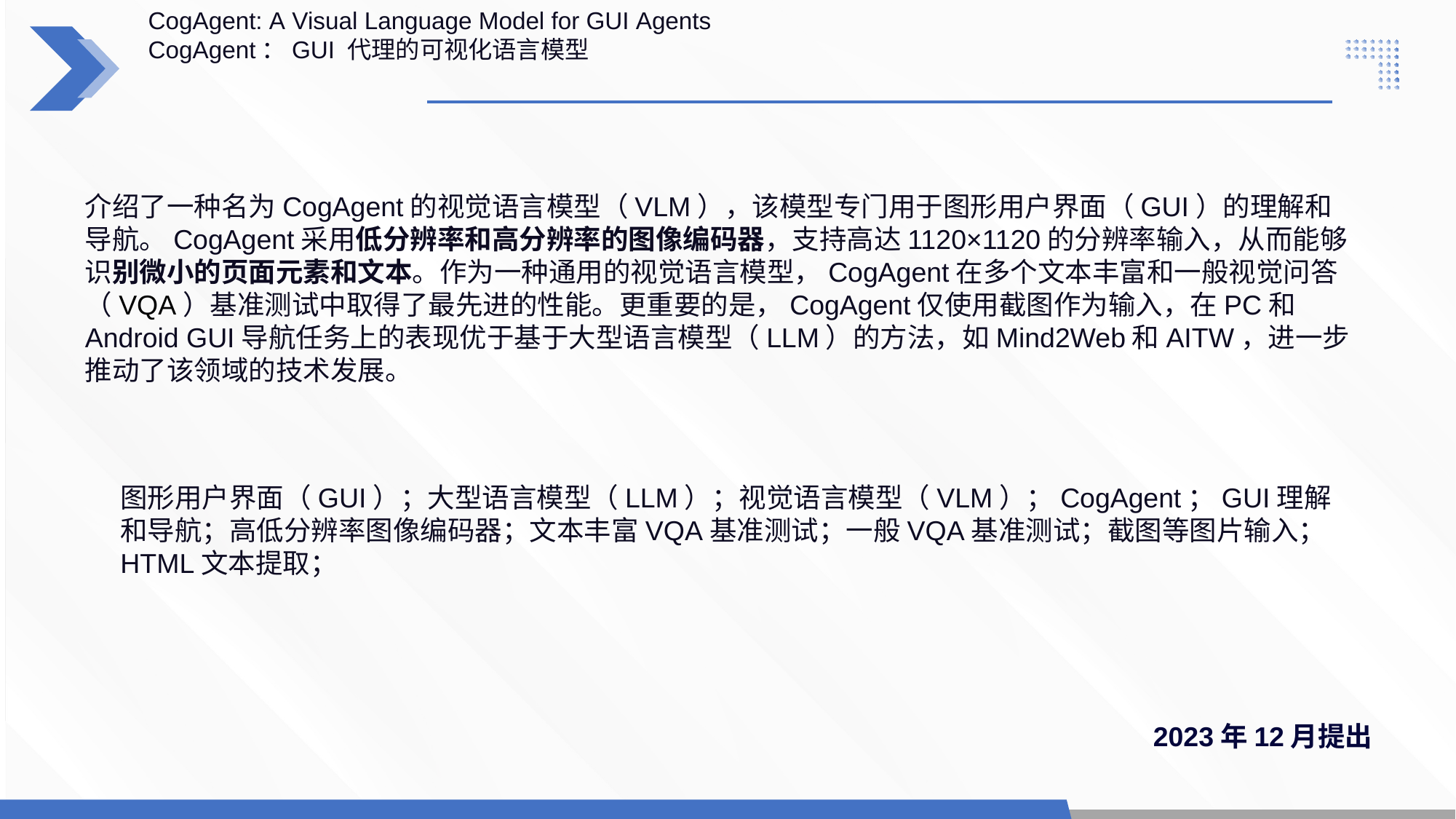

CogAgent: A Visual Language Model for GUI Agents
CogAgent：GUI 代理的可视化语言模型
介绍了一种名为CogAgent的视觉语言模型（VLM），该模型专门用于图形用户界面（GUI）的理解和导航。CogAgent采用低分辨率和高分辨率的图像编码器，支持高达1120×1120的分辨率输入，从而能够识别微小的页面元素和文本。作为一种通用的视觉语言模型，CogAgent在多个文本丰富和一般视觉问答（VQA）基准测试中取得了最先进的性能。更重要的是，CogAgent仅使用截图作为输入，在PC和Android GUI导航任务上的表现优于基于大型语言模型（LLM）的方法，如Mind2Web和AITW，进一步推动了该领域的技术发展。
图形用户界面（GUI）；大型语言模型（LLM）；视觉语言模型（VLM）；CogAgent；GUI理解和导航；高低分辨率图像编码器；文本丰富VQA基准测试；一般VQA基准测试；截图等图片输入；HTML文本提取；
2023年12月提出